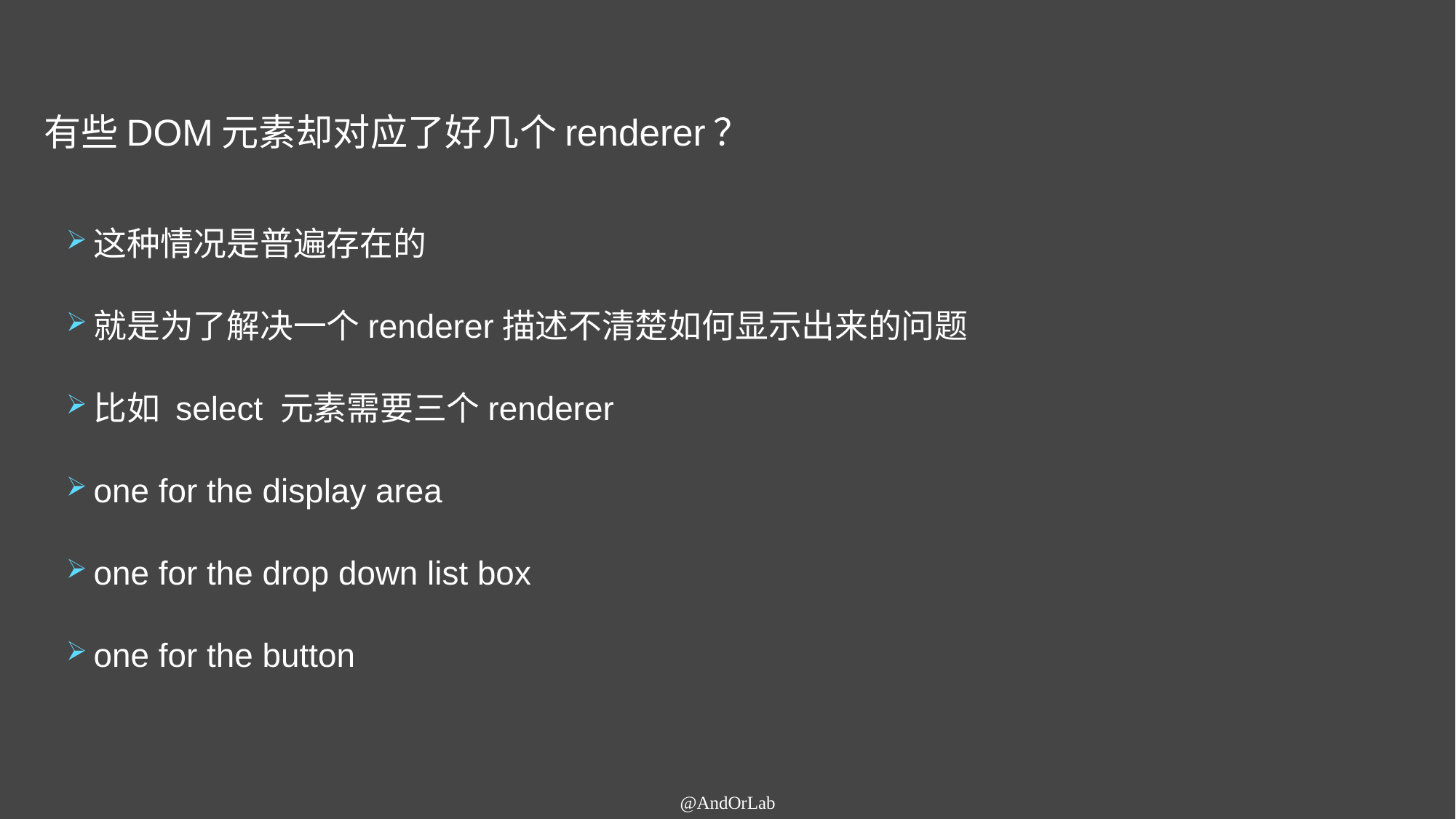

有些DOM元素却对应了好几个renderer？

这种情况是普遍存在的

就是为了解决一个renderer描述不清楚如何显示出来的问题

比如 select 元素需要三个renderer

one for the display area

one for the drop down list box

one for the button
@AndOrLab